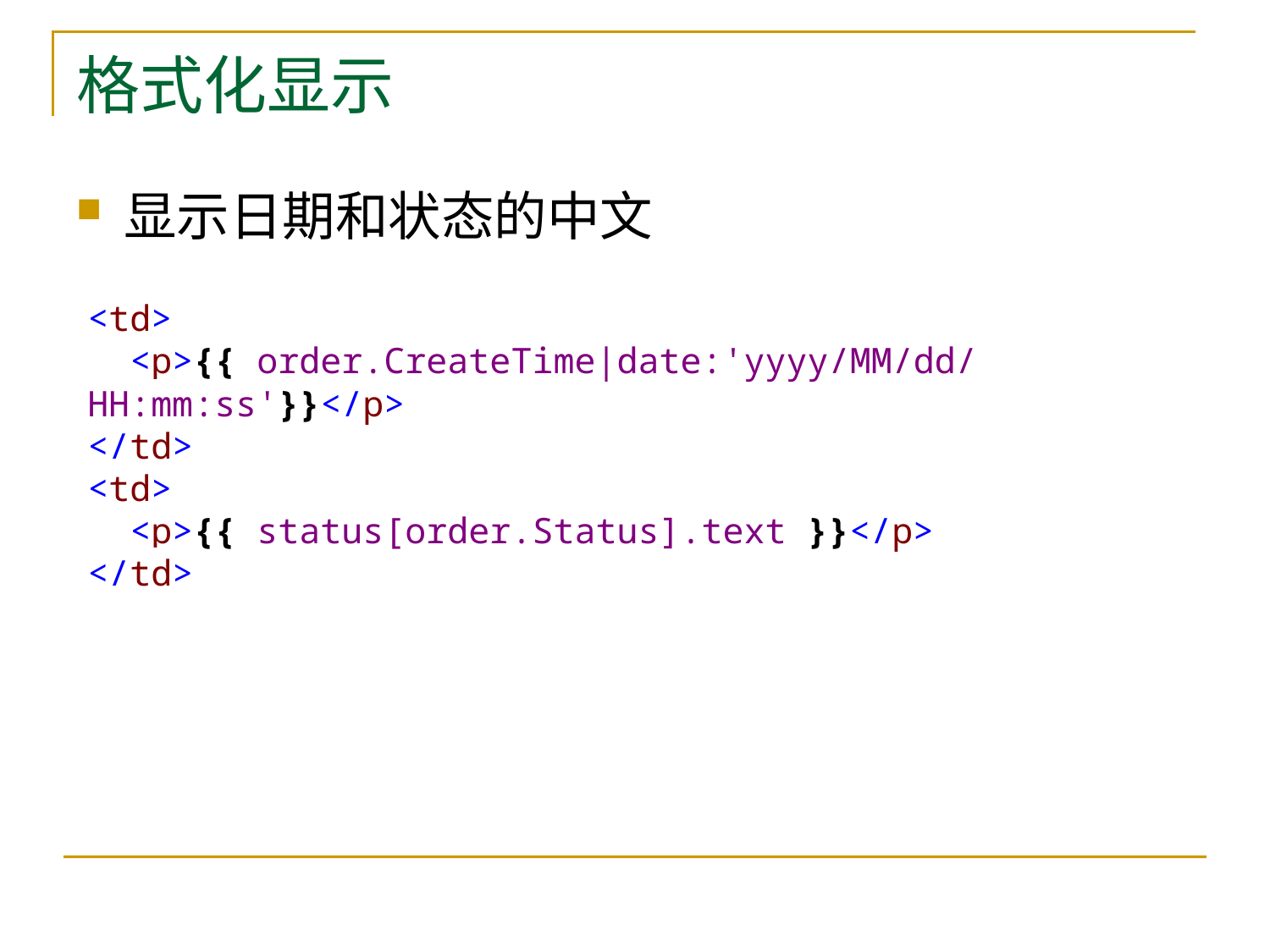

# 格式化显示
显示日期和状态的中文
<td>
  <p>{{ order.CreateTime|date:'yyyy/MM/dd/ HH:mm:ss'}}</p>
</td>
<td>
  <p>{{ status[order.Status].text }}</p>
</td>